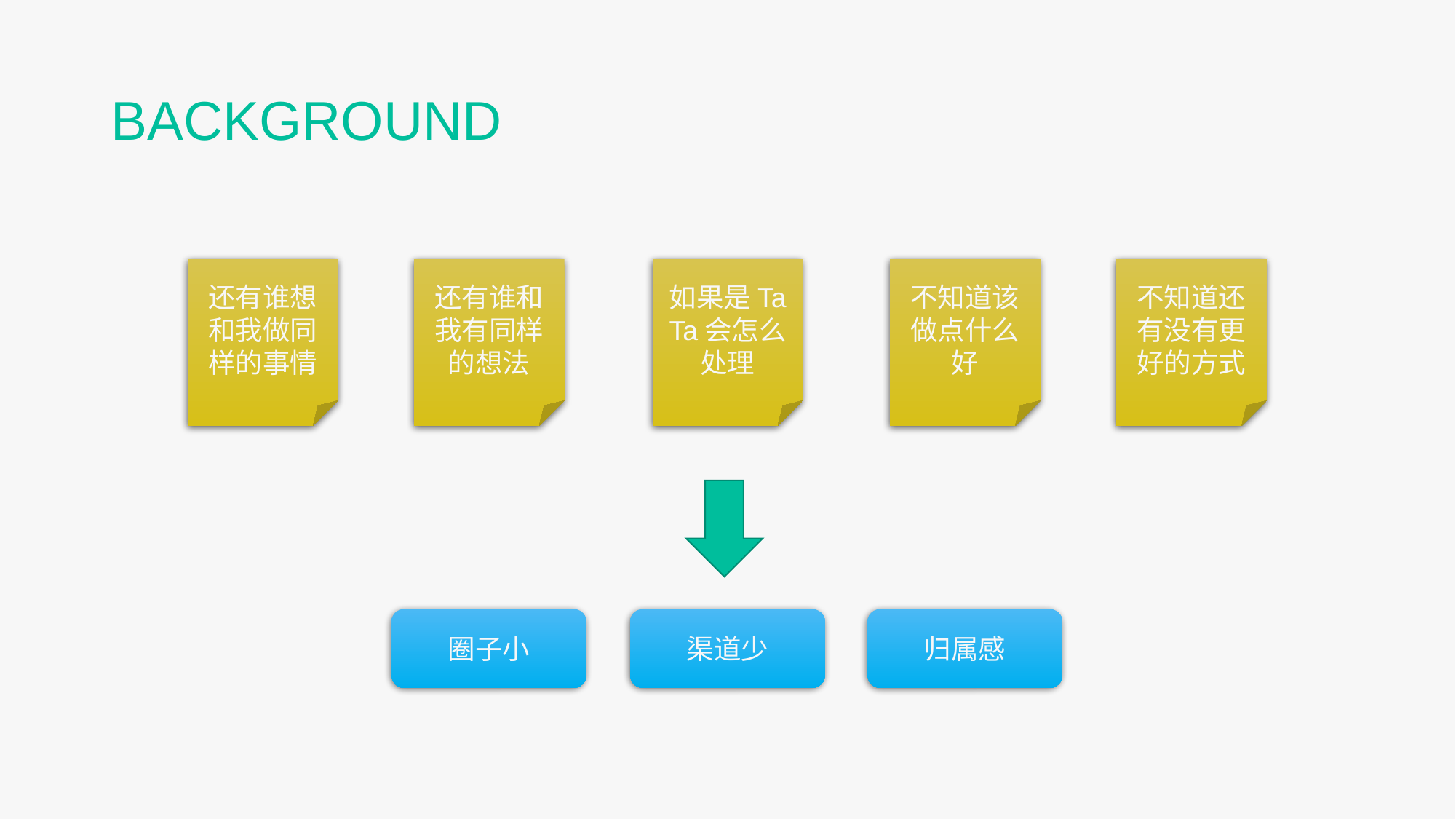

BACKGROUND
还有谁想和我做同样的事情
还有谁和我有同样的想法
如果是Ta Ta会怎么处理
不知道该做点什么好
不知道还有没有更好的方式

圈子小
渠道少
归属感